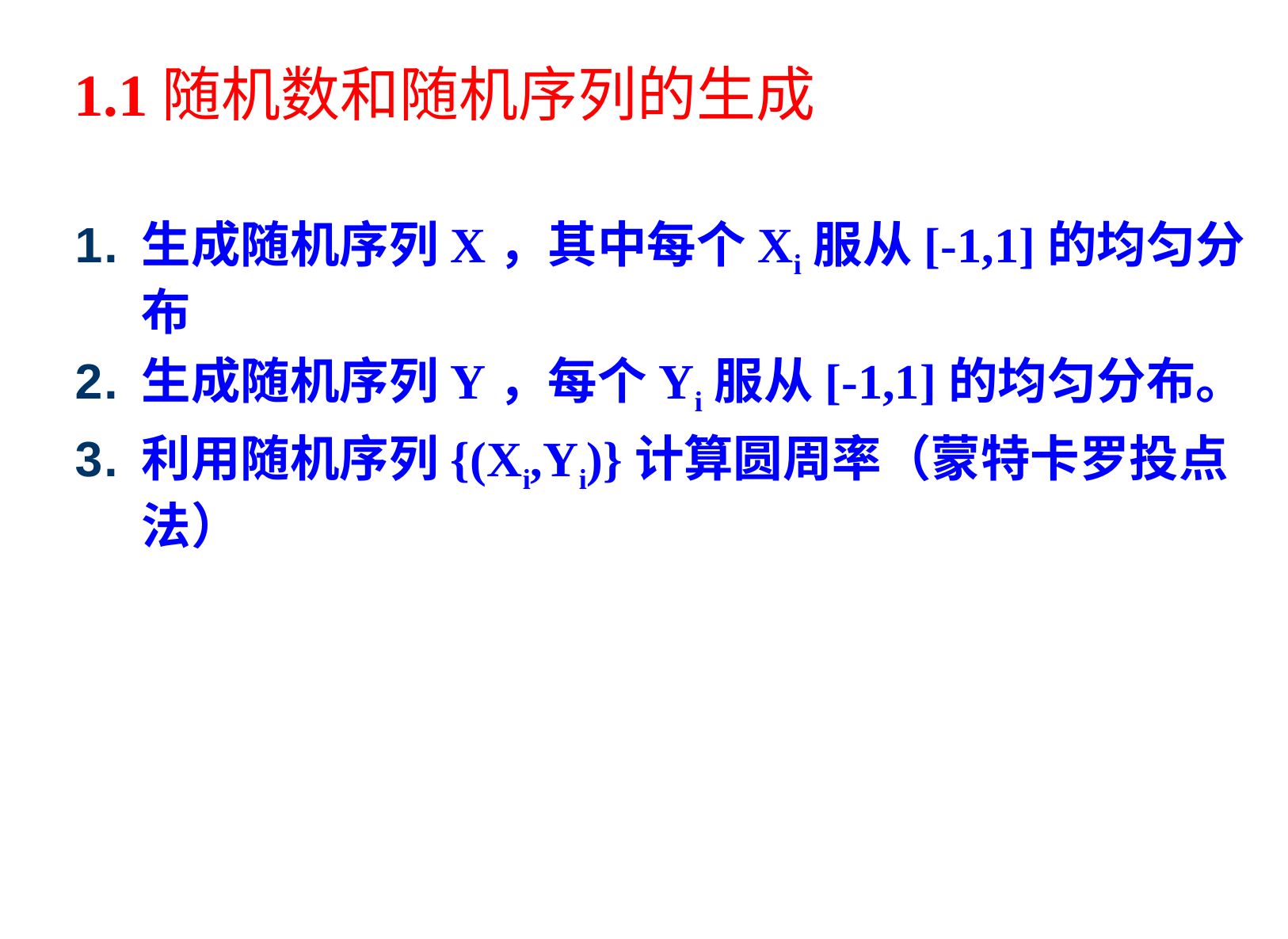

# 1.1随机数和随机序列的生成
生成随机序列X，其中每个Xi服从[-1,1]的均匀分布
生成随机序列Y，每个Yi服从[-1,1]的均匀分布。
利用随机序列{(Xi,Yi)}计算圆周率（蒙特卡罗投点法）